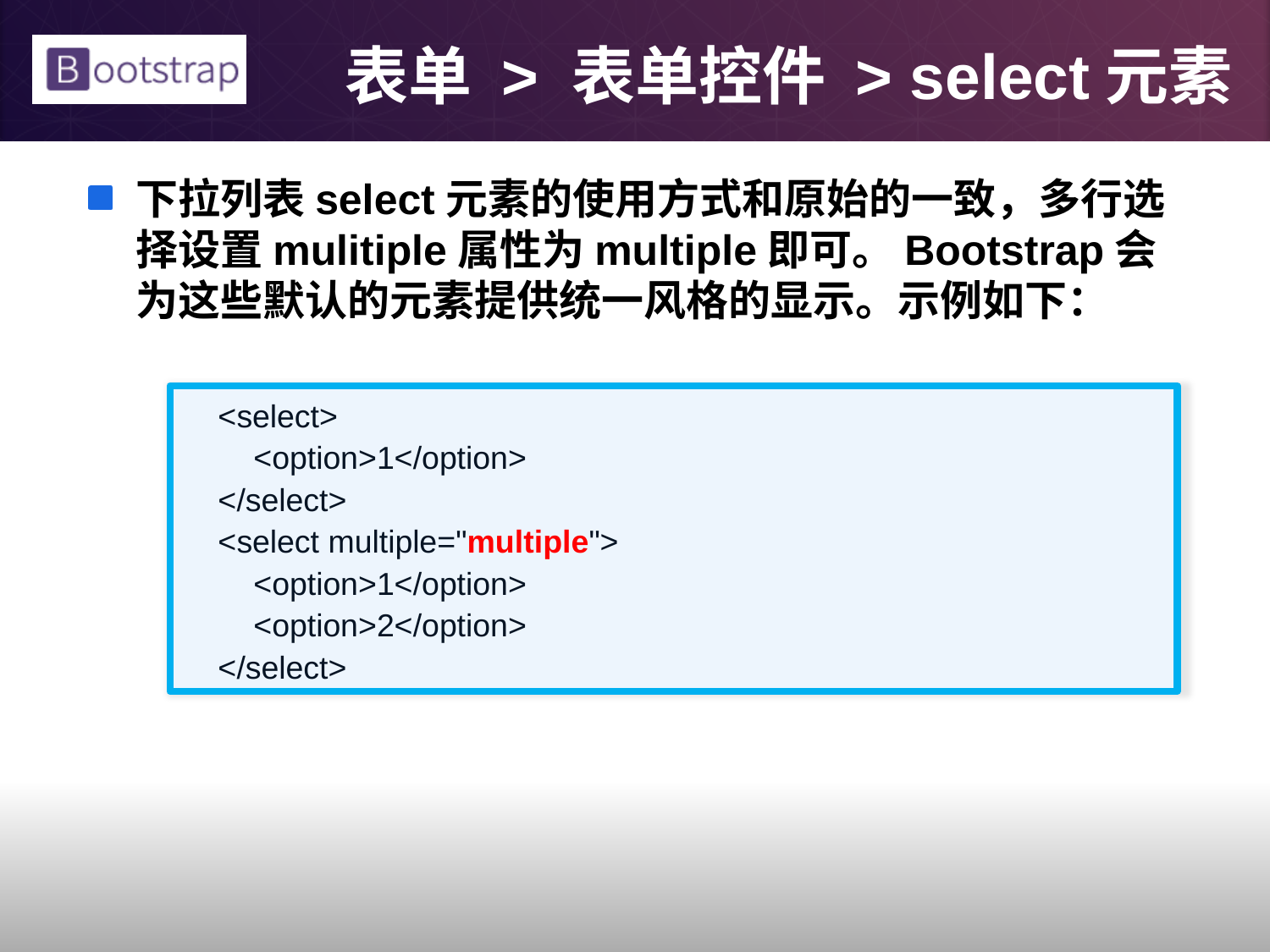

# 表单 > 表单控件 > select元素
下拉列表select元素的使用方式和原始的一致，多行选择设置mulitiple属性为multiple即可。Bootstrap会为这些默认的元素提供统一风格的显示。示例如下：
    <select>
        <option>1</option>
    </select>
    <select multiple="multiple">
        <option>1</option>
        <option>2</option>
    </select>